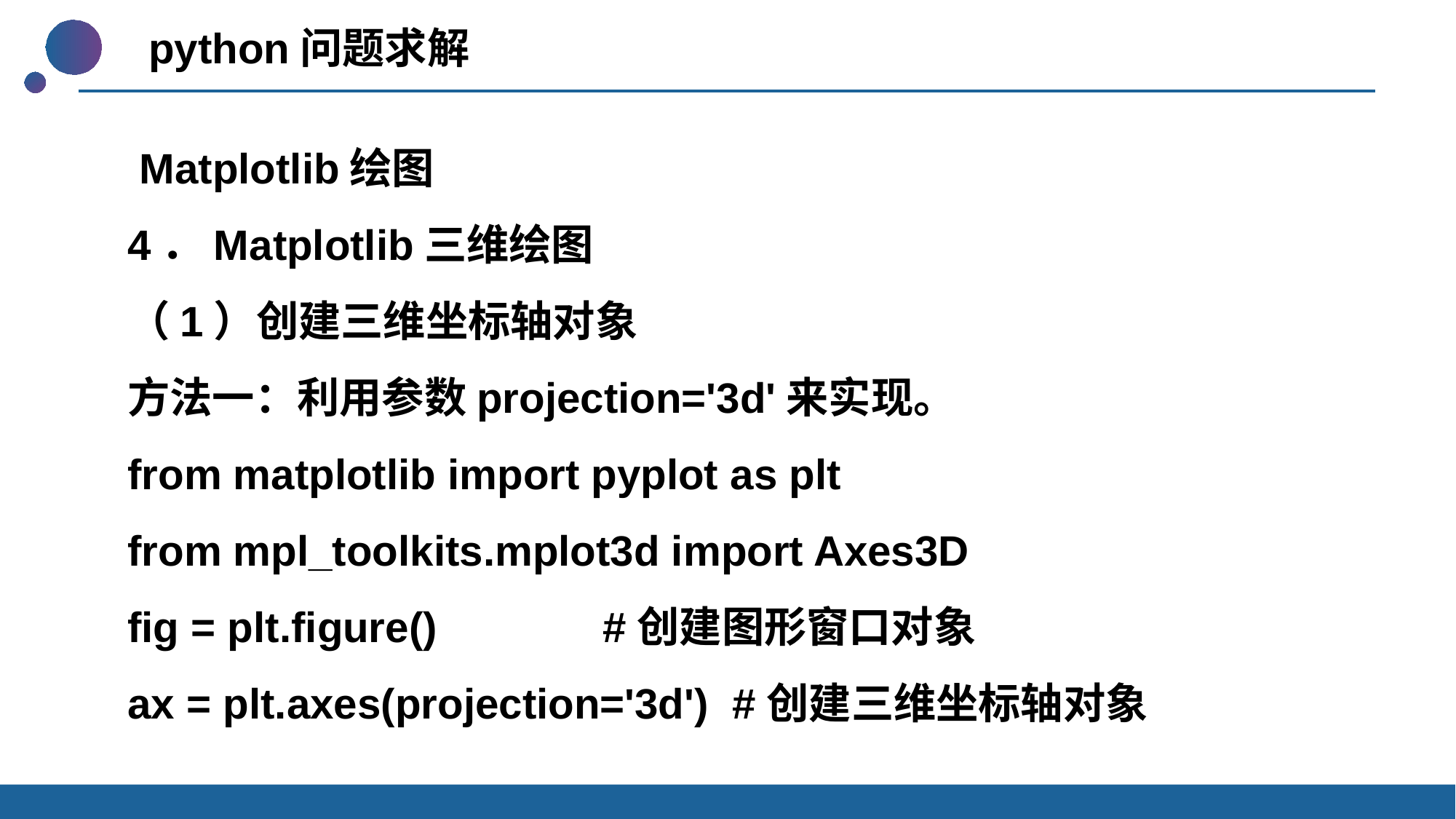

python问题求解

 Matplotlib绘图
4．Matplotlib三维绘图
（1）创建三维坐标轴对象
方法一：利用参数projection='3d'来实现。
from matplotlib import pyplot as plt
from mpl_toolkits.mplot3d import Axes3D
fig = plt.figure()              #创建图形窗口对象
ax = plt.axes(projection='3d')  #创建三维坐标轴对象